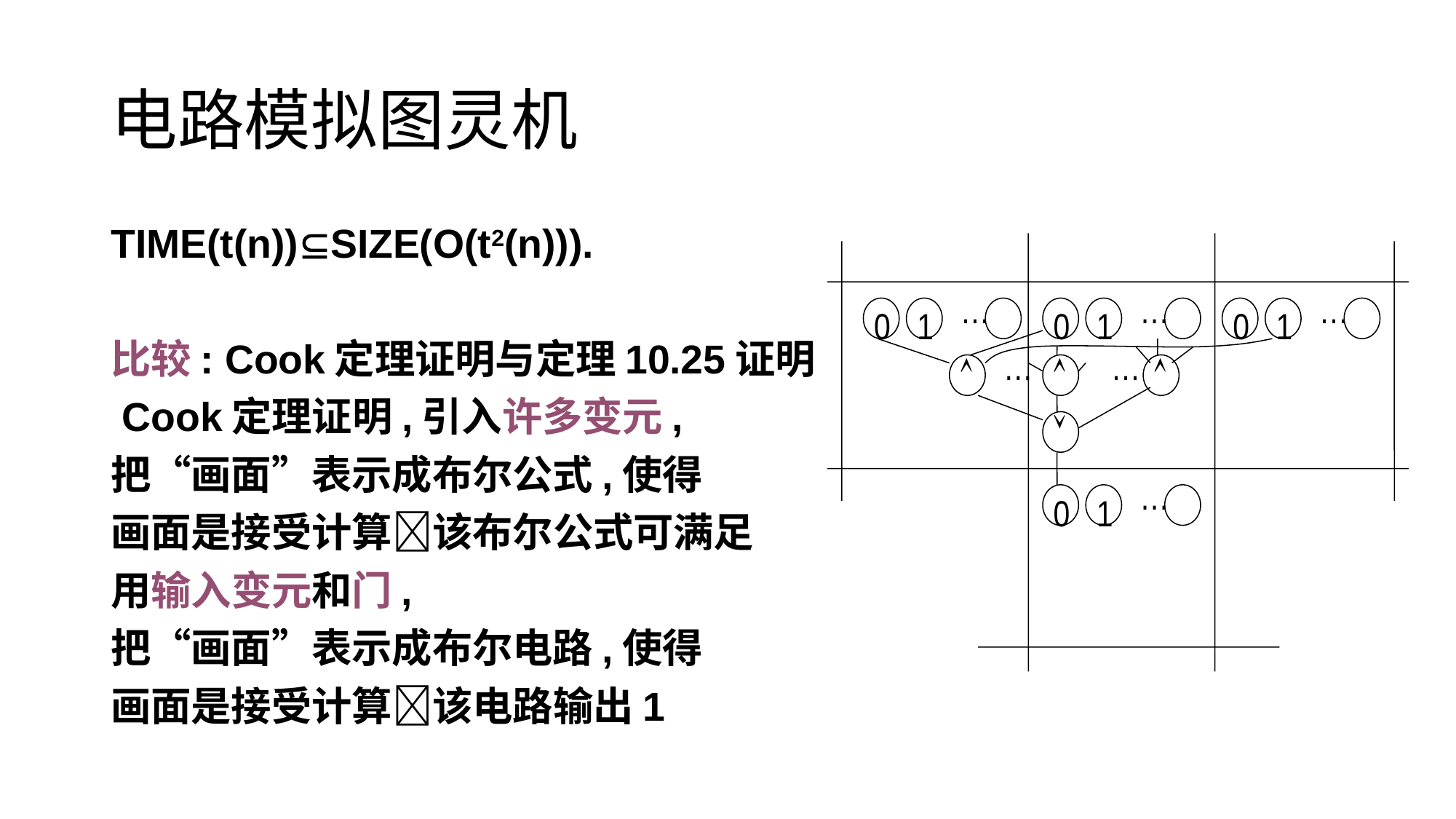

# 电路模拟图灵机
TIME(t(n))⊆SIZE(O(t2(n))).

比较: Cook定理证明与定理10.25证明
 Cook定理证明,引入许多变元,
把“画面”表示成布尔公式,使得
画面是接受计算⇔该布尔公式可满足
用输入变元和门,
把“画面”表示成布尔电路,使得
画面是接受计算⇔该电路输出1

…
…
…

0

1

0

1

0

1

…
…

∧
∧

∧

∨

…

0

1